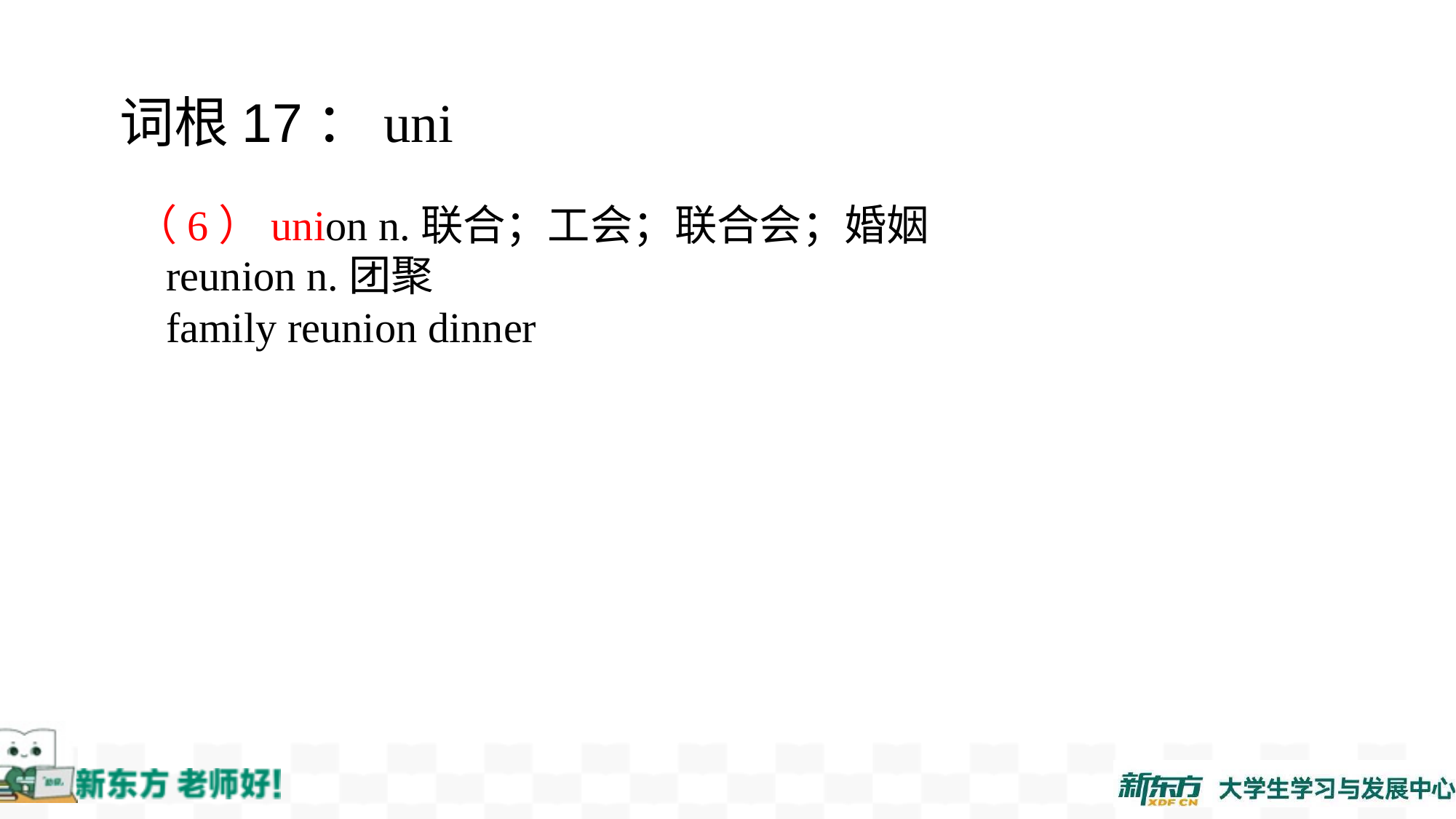

词根17：uni
（6）union n.联合；工会；联合会；婚姻
   reunion n.团聚
   family reunion dinner